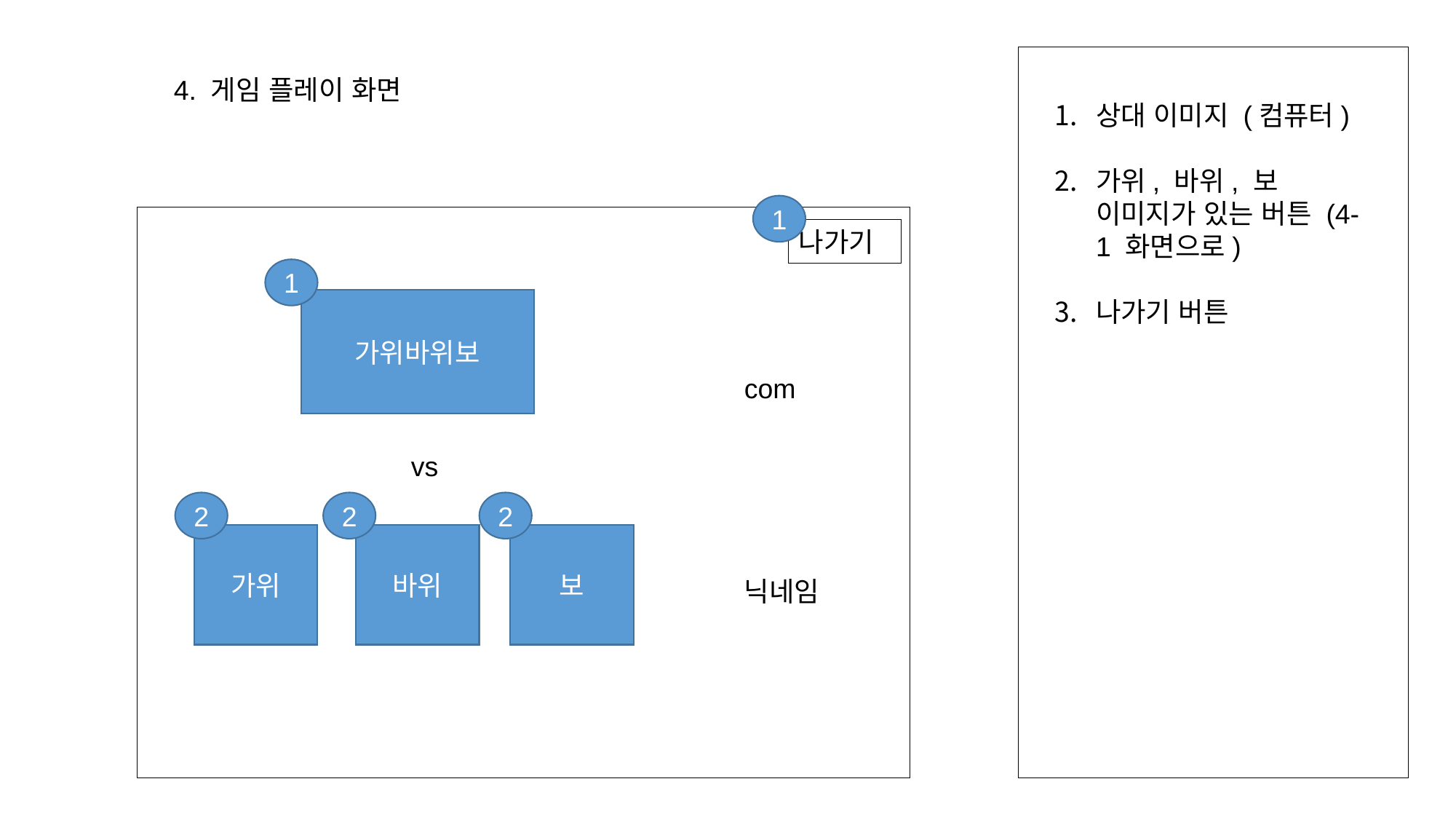

상대 이미지 (컴퓨터)

가위, 바위, 보 이미지가 있는 버튼 (4-1 화면으로)

나가기 버튼

4. 게임 플레이 화면
1

나가기
1
가위바위보
com
vs
2
2
2
가위
바위
보
닉네임